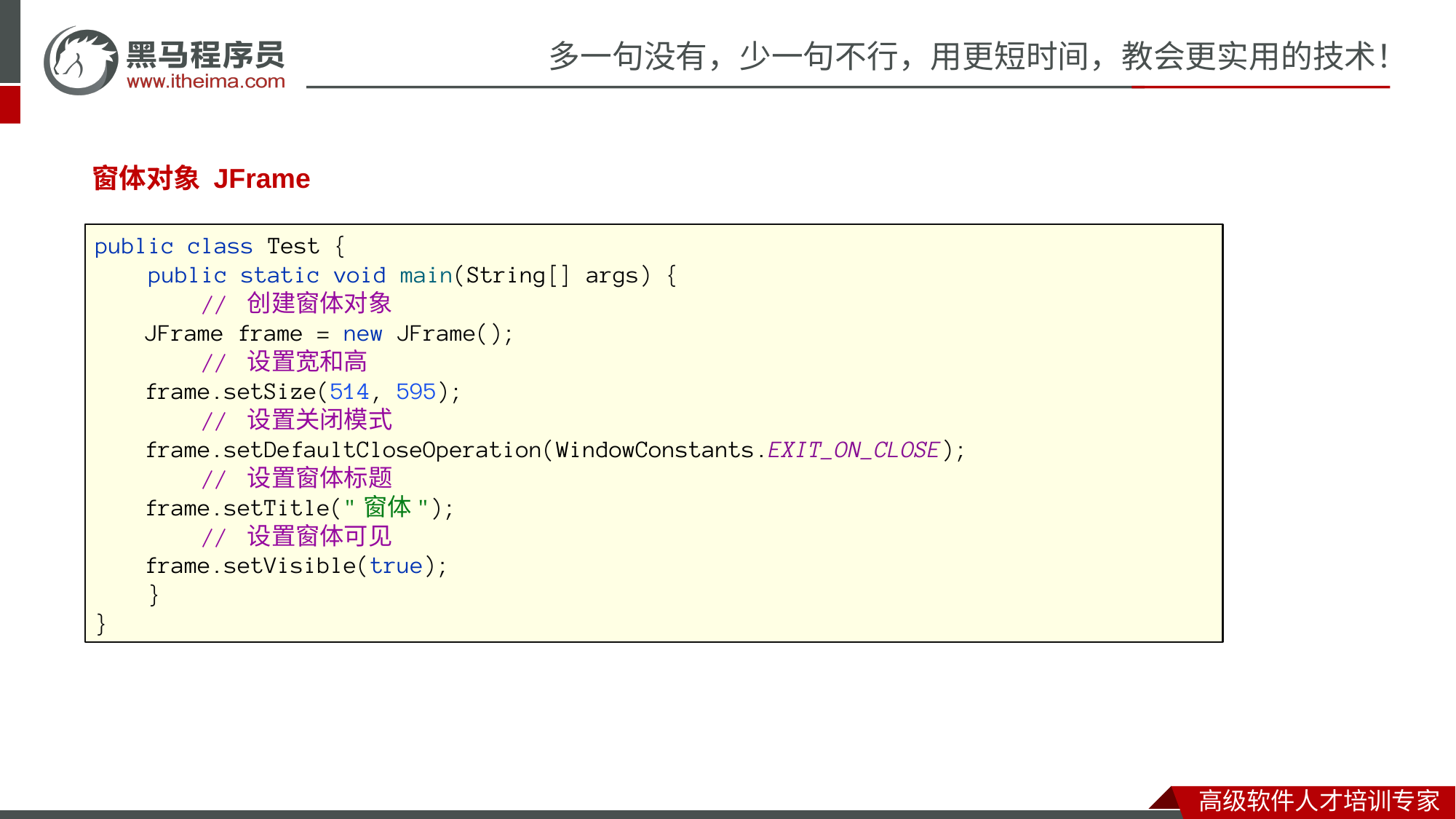

#
窗体对象 JFrame
public class Test {
    public static void main(String[] args) {
        // 创建窗体对象
        JFrame frame = new JFrame();
        // 设置宽和高
        frame.setSize(514, 595);
        // 设置关闭模式
        frame.setDefaultCloseOperation(WindowConstants.EXIT_ON_CLOSE);
        // 设置窗体标题
        frame.setTitle("窗体");
        // 设置窗体可见
        frame.setVisible(true);
    }
}